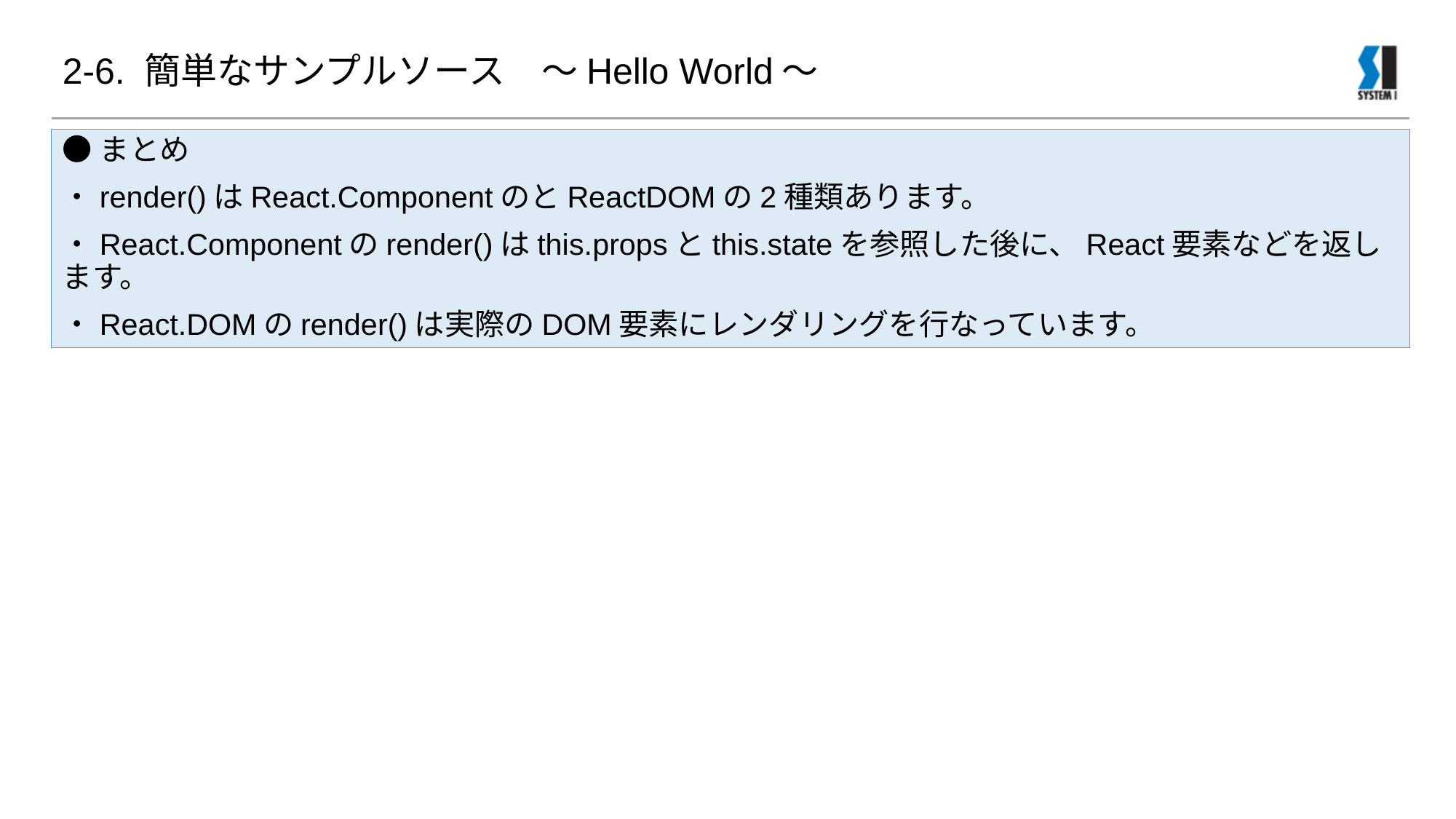

# 2-6. 簡単なサンプルソース　～Hello World～
●まとめ
・render()はReact.ComponentのとReactDOMの2種類あります。
・React.Componentのrender()はthis.propsとthis.stateを参照した後に、React要素などを返します。
・React.DOMのrender()は実際のDOM要素にレンダリングを行なっています。